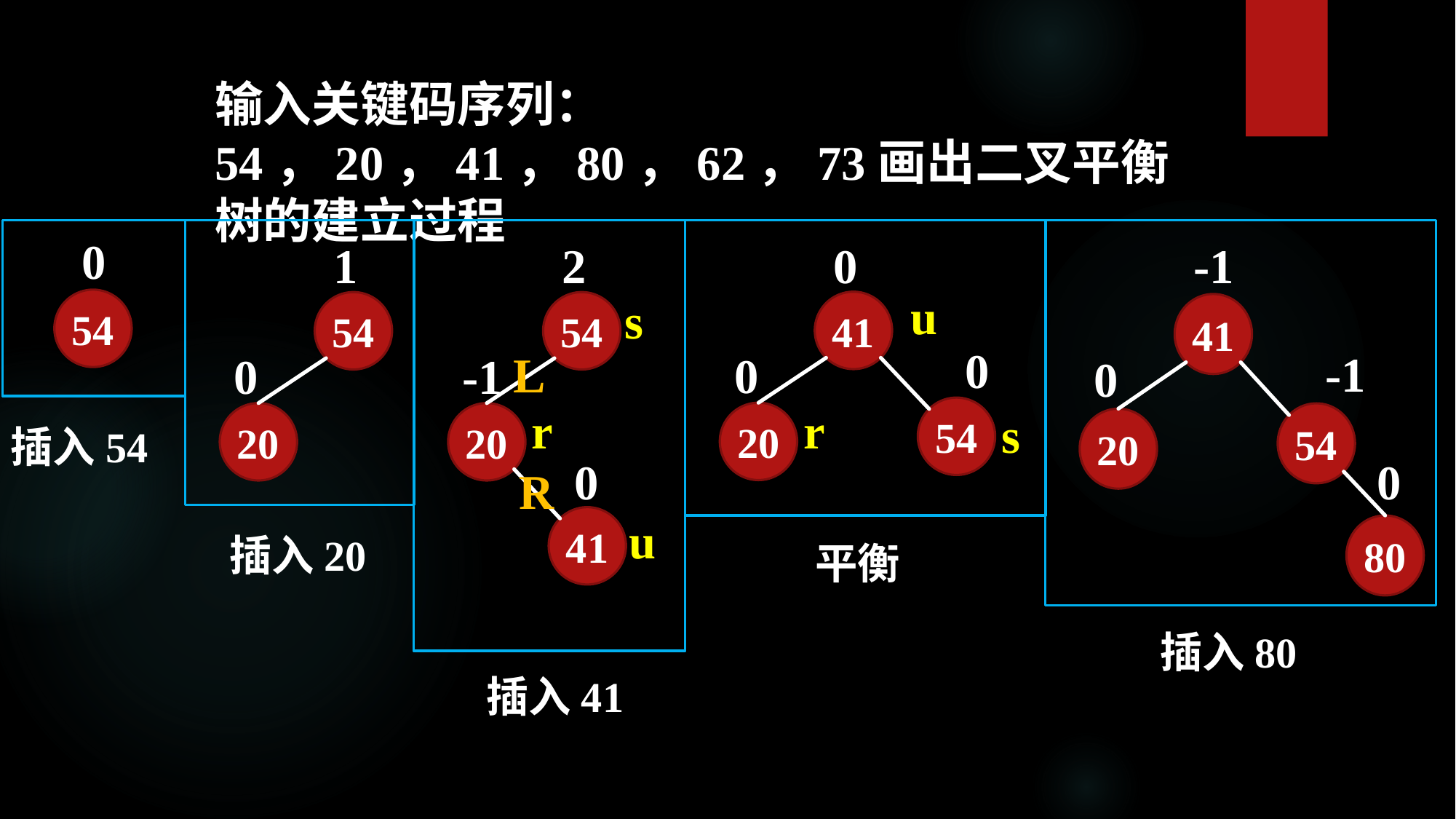

输入关键码序列：54，20，41，80，62，73画出二叉平衡树的建立过程

-1
41
0
20
-1
54
插入80
0
80

0
54
插入54

0
41
0
20
u
0
r
54
s
平衡

1
54
0
20
插入20

2
54
-1
20
s
L
r
0
R
u
41
插入41